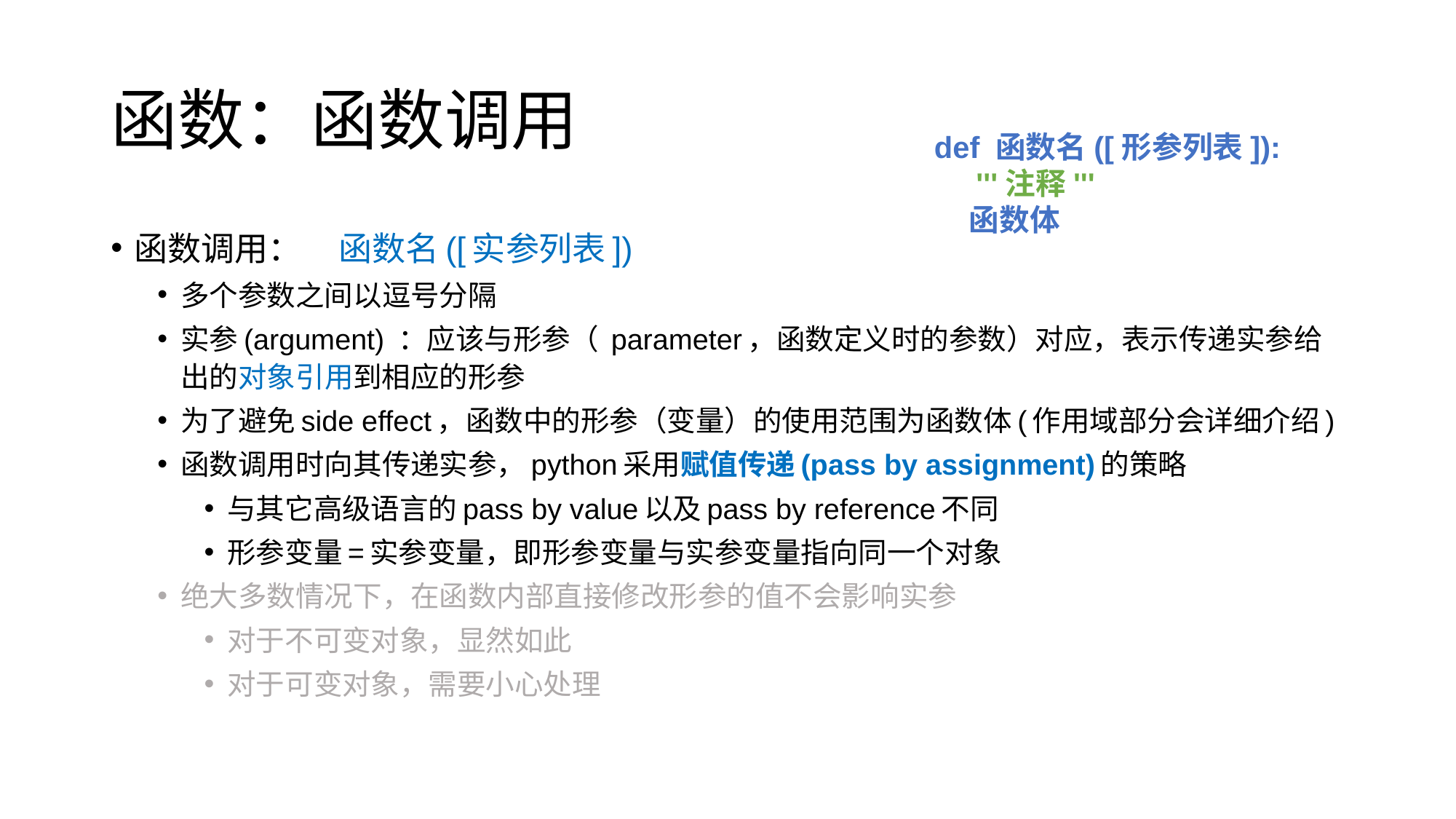

# 函数：函数调用
def 函数名([形参列表]):
     '''注释'''
    函数体
函数调用：     函数名([实参列表])
多个参数之间以逗号分隔
实参(argument) ：应该与形参（ parameter，函数定义时的参数）对应，表示传递实参给出的对象引用到相应的形参
为了避免side effect，函数中的形参（变量）的使用范围为函数体(作用域部分会详细介绍)
函数调用时向其传递实参，python采用赋值传递(pass by assignment)的策略
与其它高级语言的pass by value以及pass by reference不同
形参变量=实参变量，即形参变量与实参变量指向同一个对象
绝大多数情况下，在函数内部直接修改形参的值不会影响实参
对于不可变对象，显然如此
对于可变对象，需要小心处理